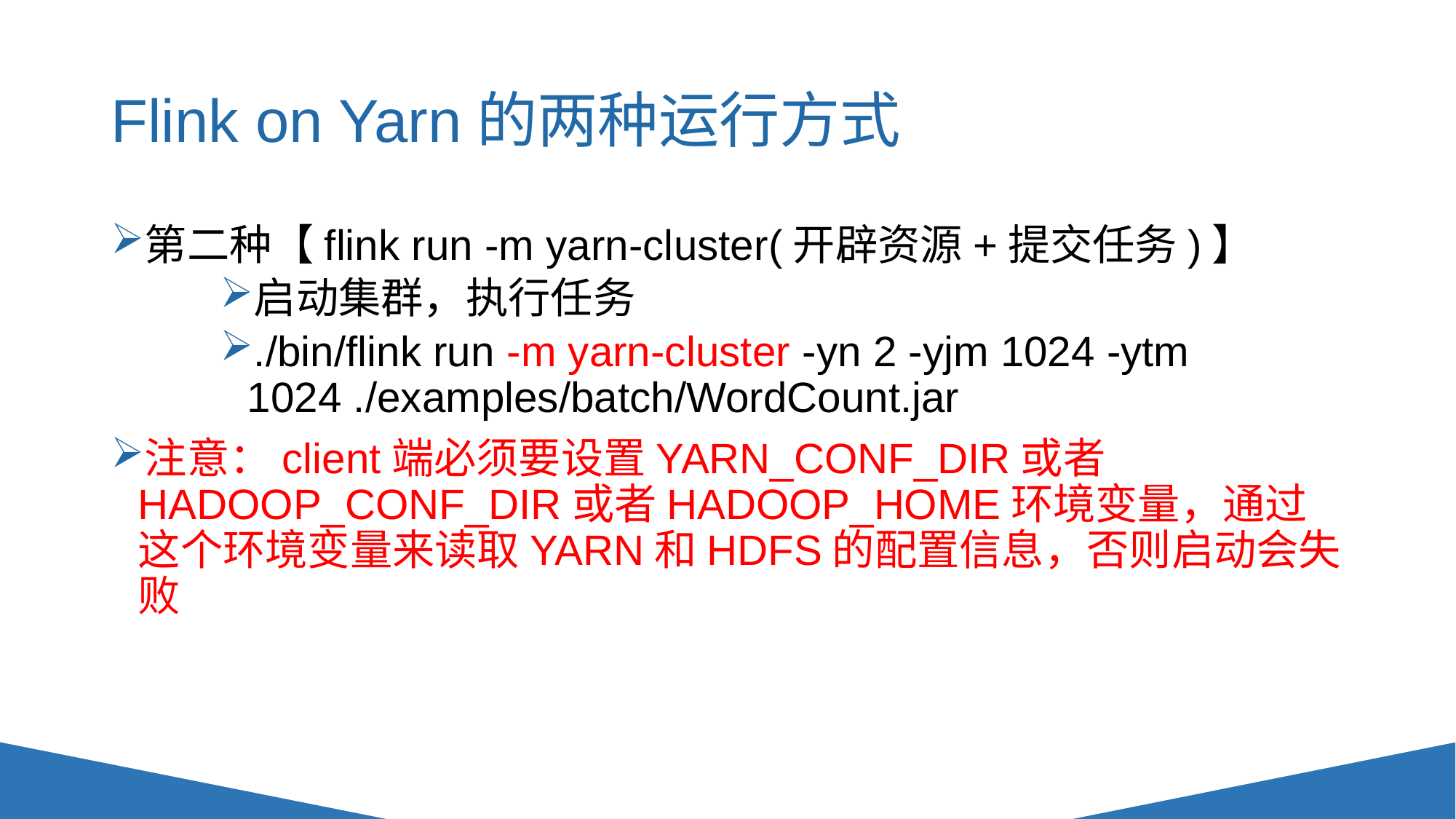

# Flink on Yarn的两种运行方式
第二种【flink run -m yarn-cluster(开辟资源+提交任务)】
启动集群，执行任务
./bin/flink run -m yarn-cluster -yn 2 -yjm 1024 -ytm 1024 ./examples/batch/WordCount.jar
注意：client端必须要设置YARN_CONF_DIR或者HADOOP_CONF_DIR或者HADOOP_HOME环境变量，通过这个环境变量来读取YARN和HDFS的配置信息，否则启动会失败